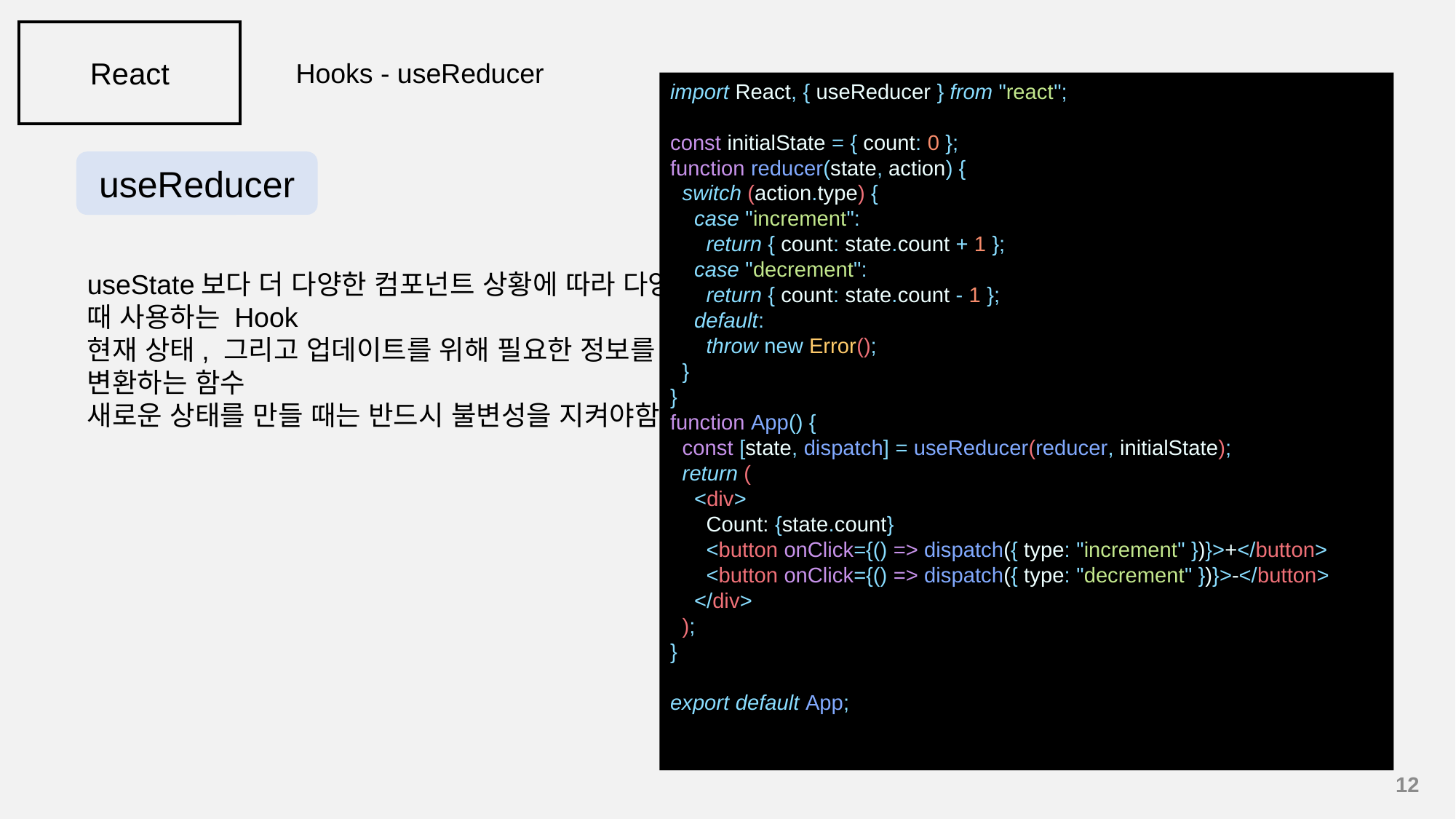

React
Hooks - useReducer
import React, { useReducer } from "react";
const initialState = { count: 0 };
function reducer(state, action) {
  switch (action.type) {
    case "increment":
      return { count: state.count + 1 };
    case "decrement":
      return { count: state.count - 1 };
    default:
      throw new Error();
  }
}
function App() {
  const [state, dispatch] = useReducer(reducer, initialState);
  return (
    <div>
      Count: {state.count}
      <button onClick={() => dispatch({ type: "increment" })}>+</button>
      <button onClick={() => dispatch({ type: "decrement" })}>-</button>
    </div>
  );
}
export default App;

useReducer
useState보다 더 다양한 컴포넌트 상황에 따라 다양한 상태를 다른 값으로 업데이트 해주고 싶을 때 사용하는 Hook
현재 상태, 그리고 업데이트를 위해 필요한 정보를 담은 액션 값을 전달받아 새로운 상태를 변환하는 함수
새로운 상태를 만들 때는 반드시 불변성을 지켜야함
12